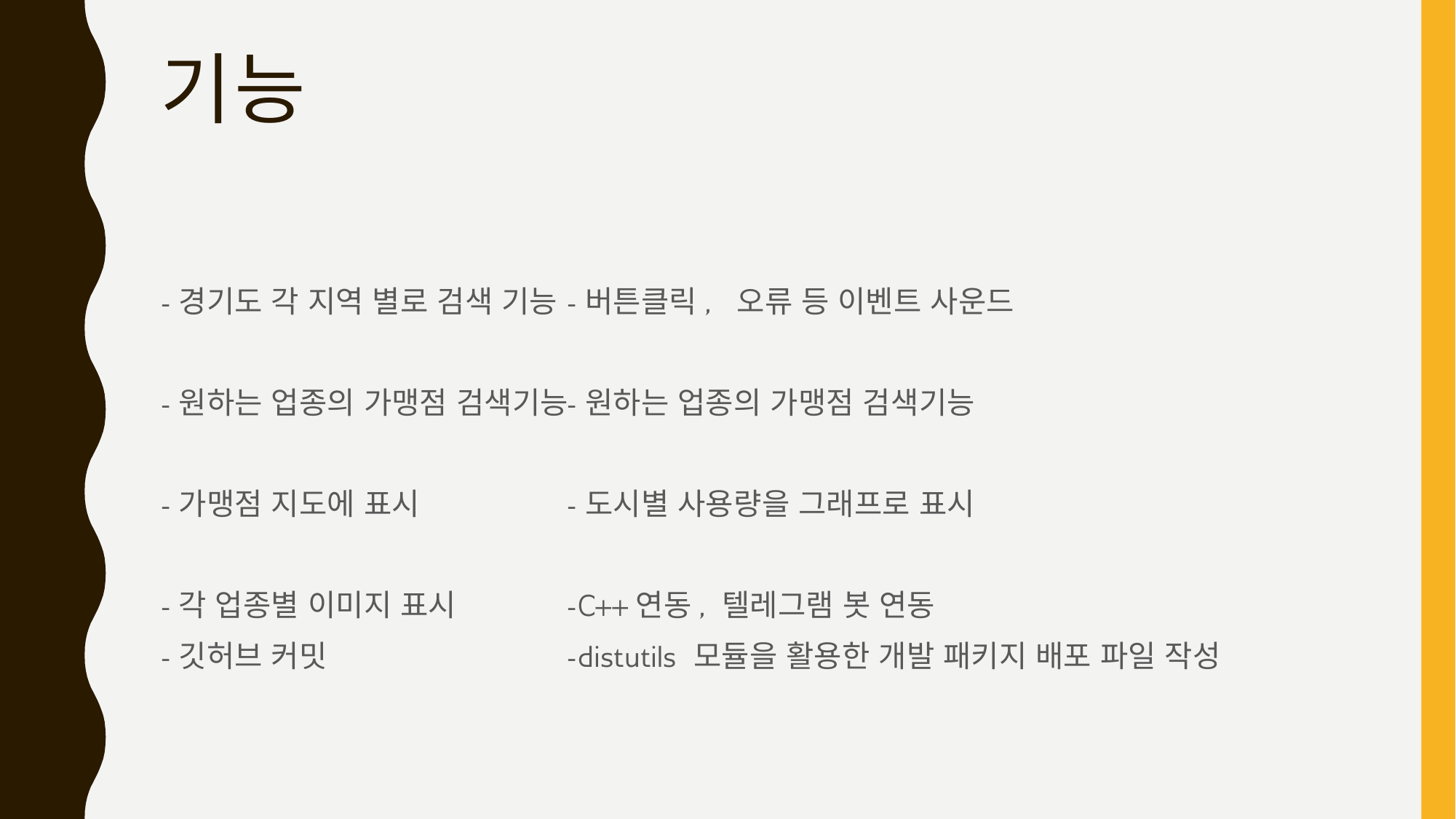

# 기능
-경기도 각 지역 별로 검색 기능

-원하는 업종의 가맹점 검색기능

-가맹점 지도에 표시

-각 업종별 이미지 표시
-깃허브 커밋
-버튼클릭,  오류 등 이벤트 사운드

-원하는 업종의 가맹점 검색기능

-도시별 사용량을 그래프로 표시

-C++연동, 텔레그램 봇 연동
-distutils 모듈을 활용한 개발 패키지 배포 파일 작성